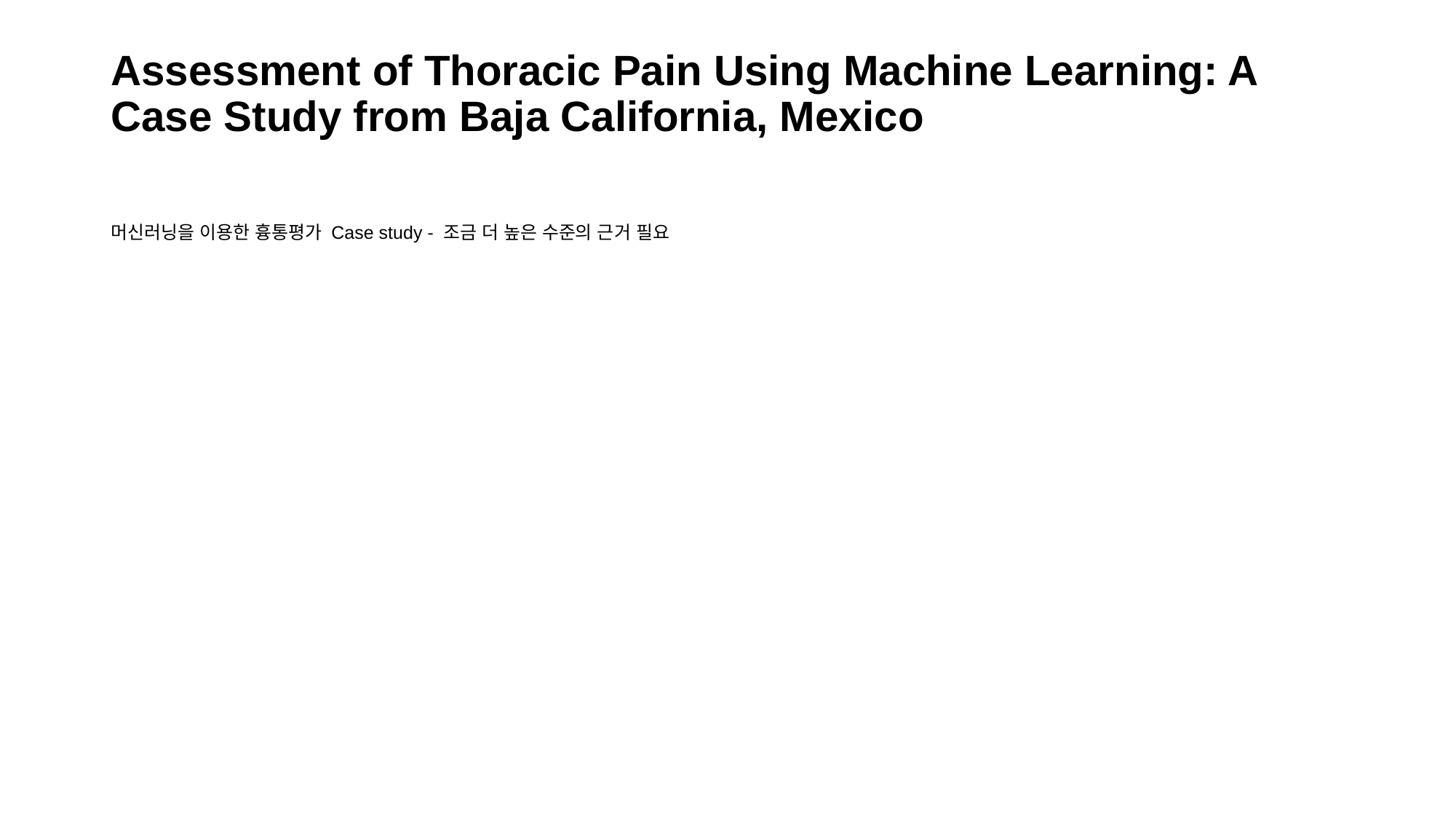

# Assessment of Thoracic Pain Using Machine Learning: A Case Study from Baja California, Mexico

머신러닝을 이용한 흉통평가 Case study - 조금 더 높은 수준의 근거 필요